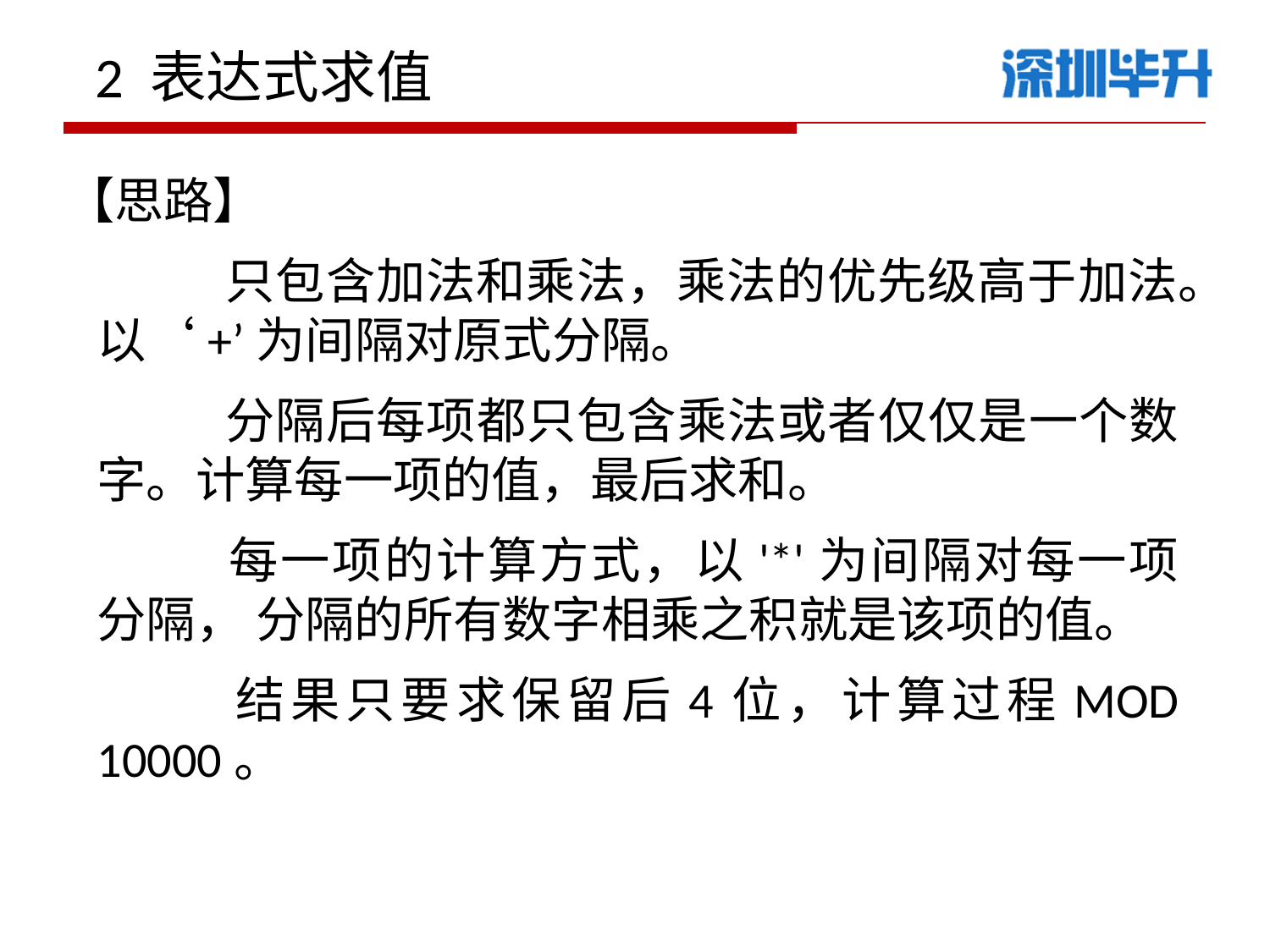

2 表达式求值
【思路】
		只包含加法和乘法，乘法的优先级高于加法。以‘+’为间隔对原式分隔。
		分隔后每项都只包含乘法或者仅仅是一个数字。计算每一项的值，最后求和。
		每一项的计算方式，以'*'为间隔对每一项分隔， 分隔的所有数字相乘之积就是该项的值。
		结果只要求保留后4位，计算过程MOD 10000。